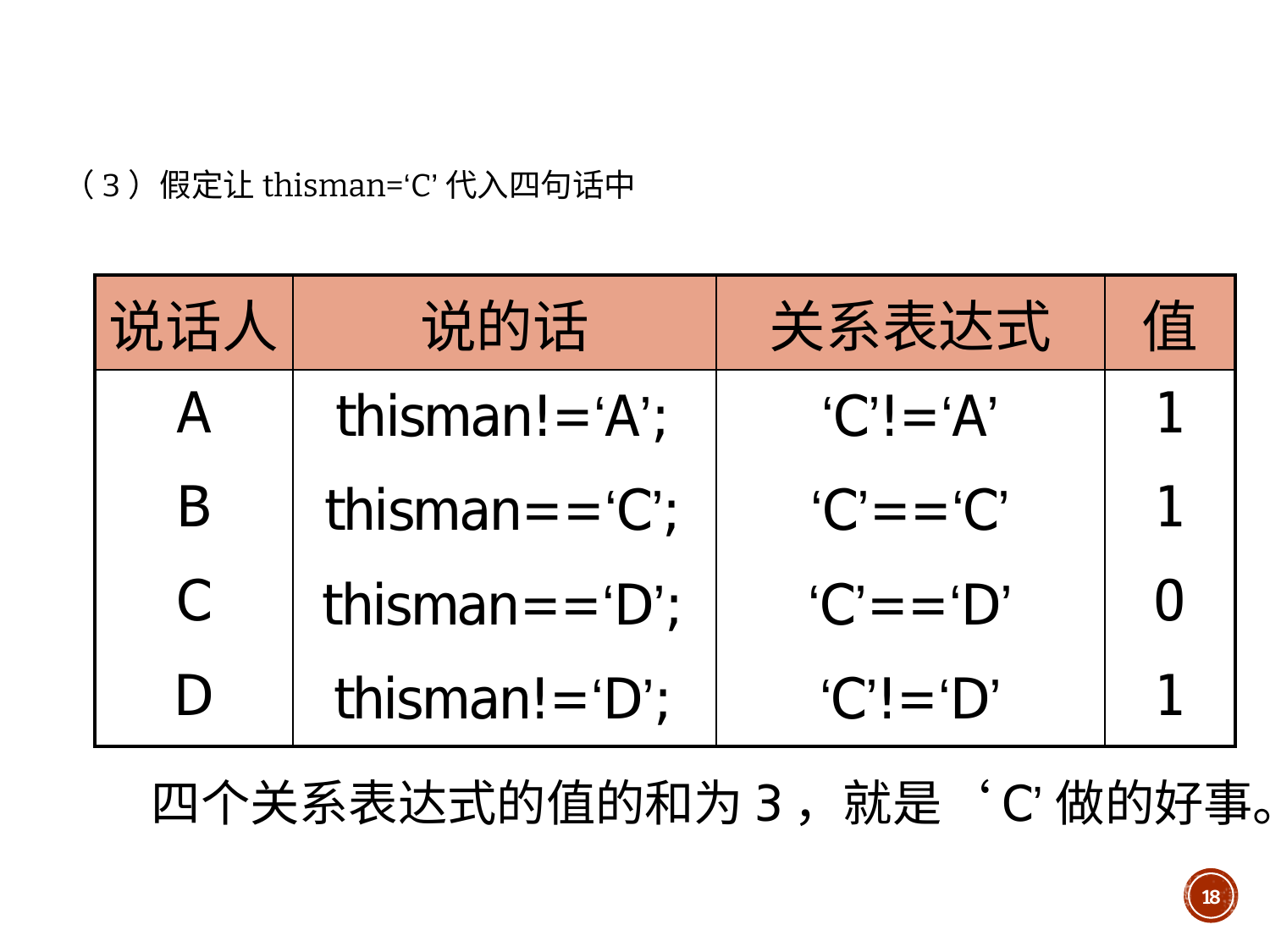

（3）假定让thisman=‘C’代入四句话中
| 说话人 | 说的话 | 关系表达式 | 值 |
| --- | --- | --- | --- |
| A | thisman!=‘A’; | ‘C’!=‘A’ | 1 |
| B | thisman==‘C’; | ‘C’==‘C’ | 1 |
| C | thisman==‘D’; | ‘C’==‘D’ | 0 |
| D | thisman!=‘D’; | ‘C’!=‘D’ | 1 |
四个关系表达式的值的和为3，就是‘C’做的好事。
18